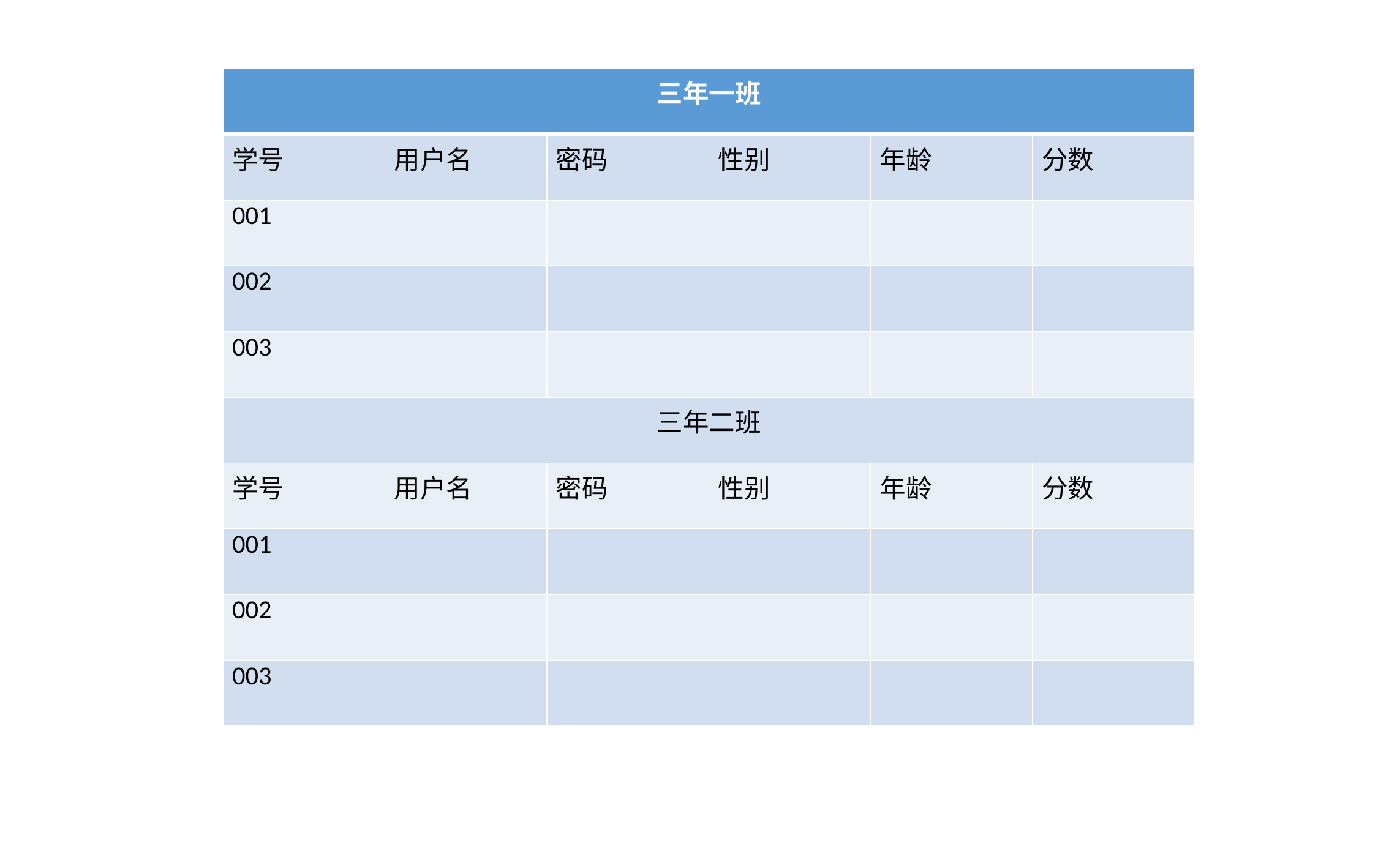

| 三年一班 |  |  |  |  |  |
| --- | --- | --- | --- | --- | --- |
| 学号 | 用户名 | 密码 | 性别 | 年龄 | 分数 |
| 001 |  |  |  |  |  |
| 002 |  |  |  |  |  |
| 003 |  |  |  |  |  |
| 三年二班 |  |  |  |  |  |
| 学号 | 用户名 | 密码 | 性别 | 年龄 | 分数 |
| 001 |  |  |  |  |  |
| 002 |  |  |  |  |  |
| 003 |  |  |  |  |  |